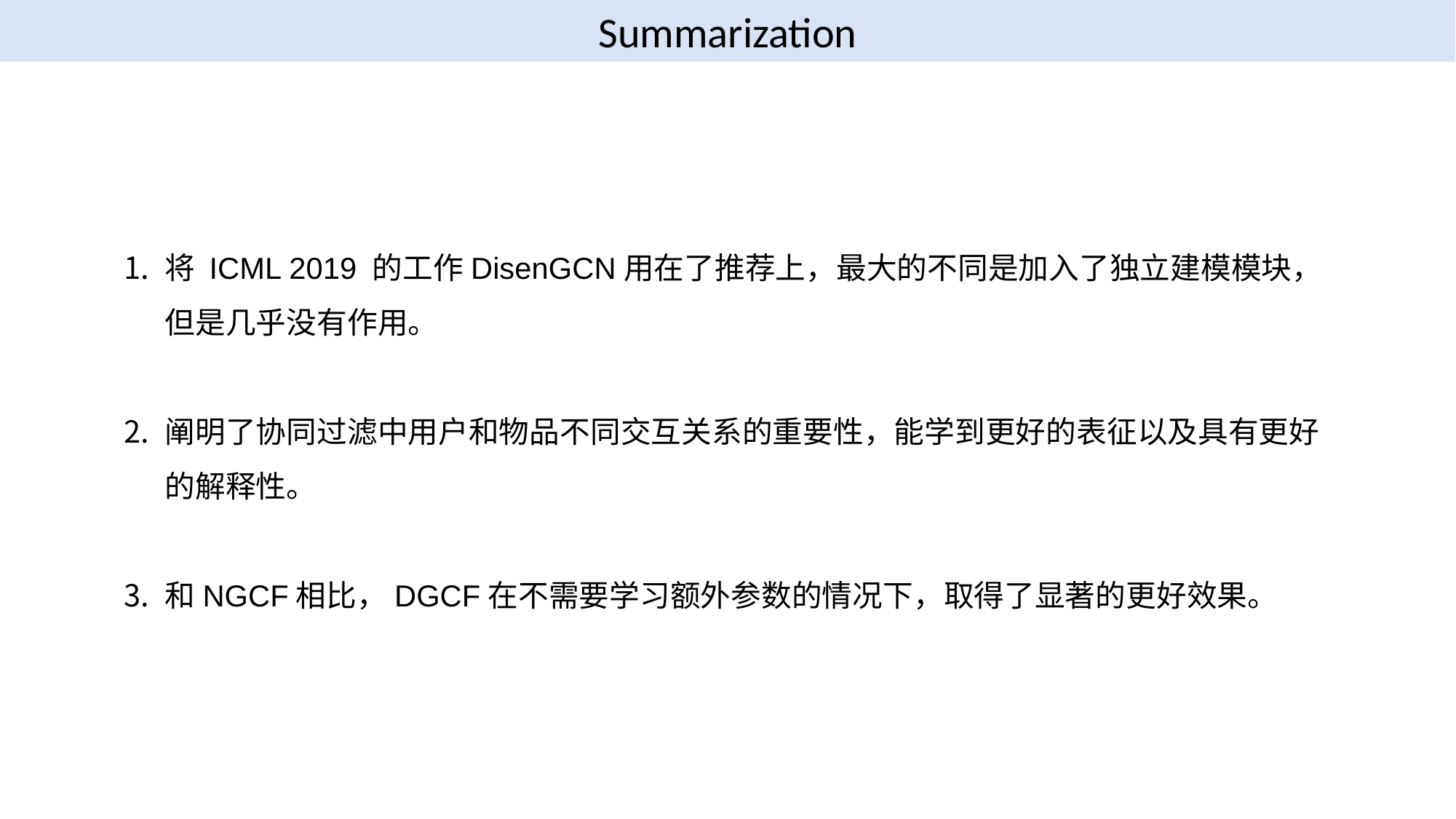

Summarization
将 ICML 2019 的工作DisenGCN用在了推荐上，最大的不同是加入了独立建模模块，但是几乎没有作用。

阐明了协同过滤中用户和物品不同交互关系的重要性，能学到更好的表征以及具有更好的解释性。

和NGCF相比，DGCF在不需要学习额外参数的情况下，取得了显著的更好效果。